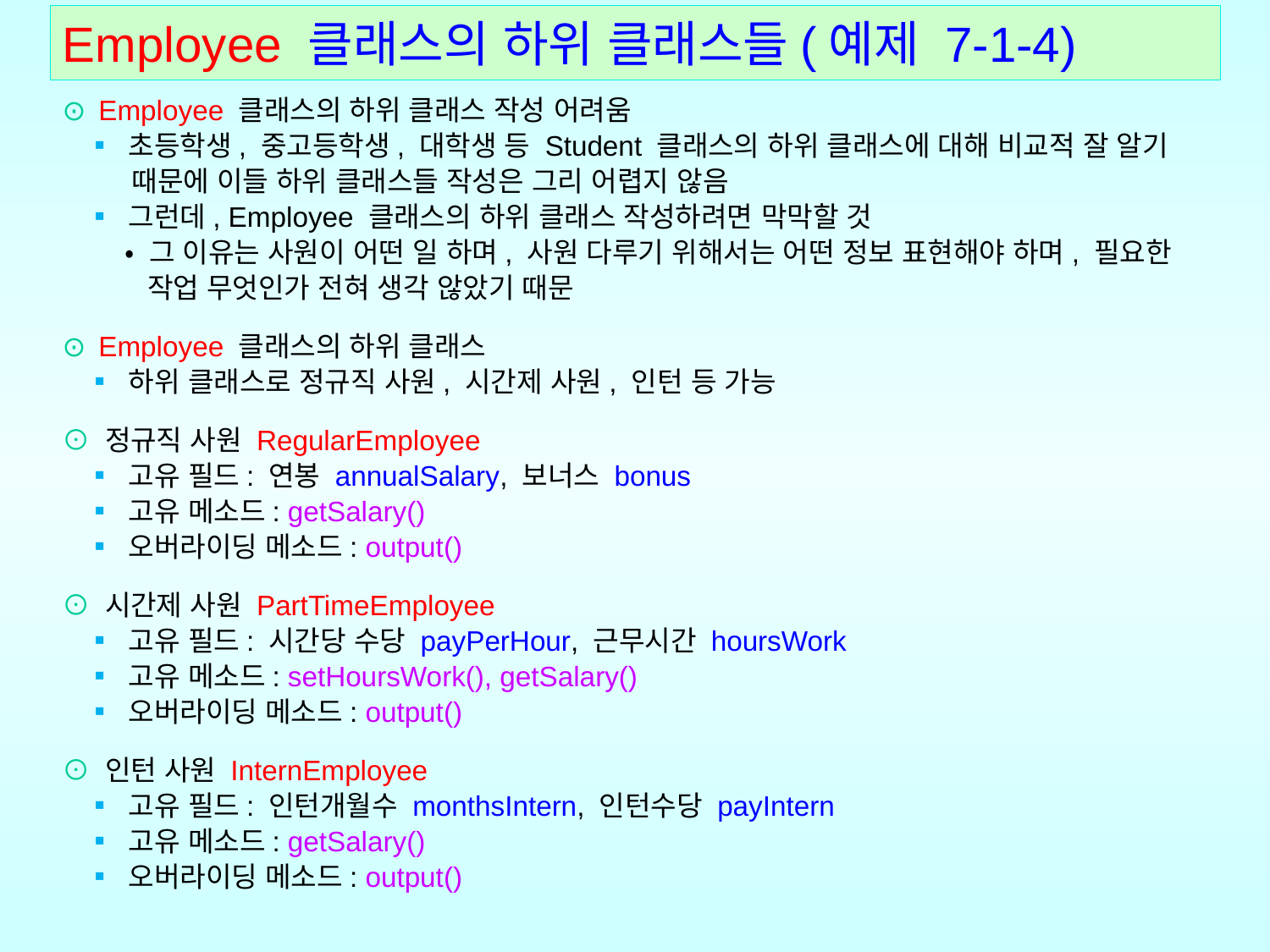

# Employee 클래스의 하위 클래스들(예제 7-1-4)
⊙ Employee 클래스의 하위 클래스 작성 어려움
   ▪ 초등학생, 중고등학생, 대학생 등 Student 클래스의 하위 클래스에 대해 비교적 잘 알기
        때문에 이들 하위 클래스들 작성은 그리 어렵지 않음
   ▪ 그런데, Employee 클래스의 하위 클래스 작성하려면 막막할 것
        • 그 이유는 사원이 어떤 일 하며, 사원 다루기 위해서는 어떤 정보 표현해야 하며, 필요한
          작업 무엇인가 전혀 생각 않았기 때문

⊙ Employee 클래스의 하위 클래스
   ▪ 하위 클래스로 정규직 사원, 시간제 사원, 인턴 등 가능

⊙ 정규직 사원 RegularEmployee
   ▪ 고유 필드: 연봉 annualSalary, 보너스 bonus
   ▪ 고유 메소드: getSalary()
   ▪ 오버라이딩 메소드: output()

⊙ 시간제 사원 PartTimeEmployee
   ▪ 고유 필드: 시간당 수당 payPerHour, 근무시간 hoursWork
   ▪ 고유 메소드: setHoursWork(), getSalary()
   ▪ 오버라이딩 메소드: output()

⊙ 인턴 사원 InternEmployee
   ▪ 고유 필드: 인턴개월수 monthsIntern, 인턴수당 payIntern
   ▪ 고유 메소드: getSalary()
   ▪ 오버라이딩 메소드: output()